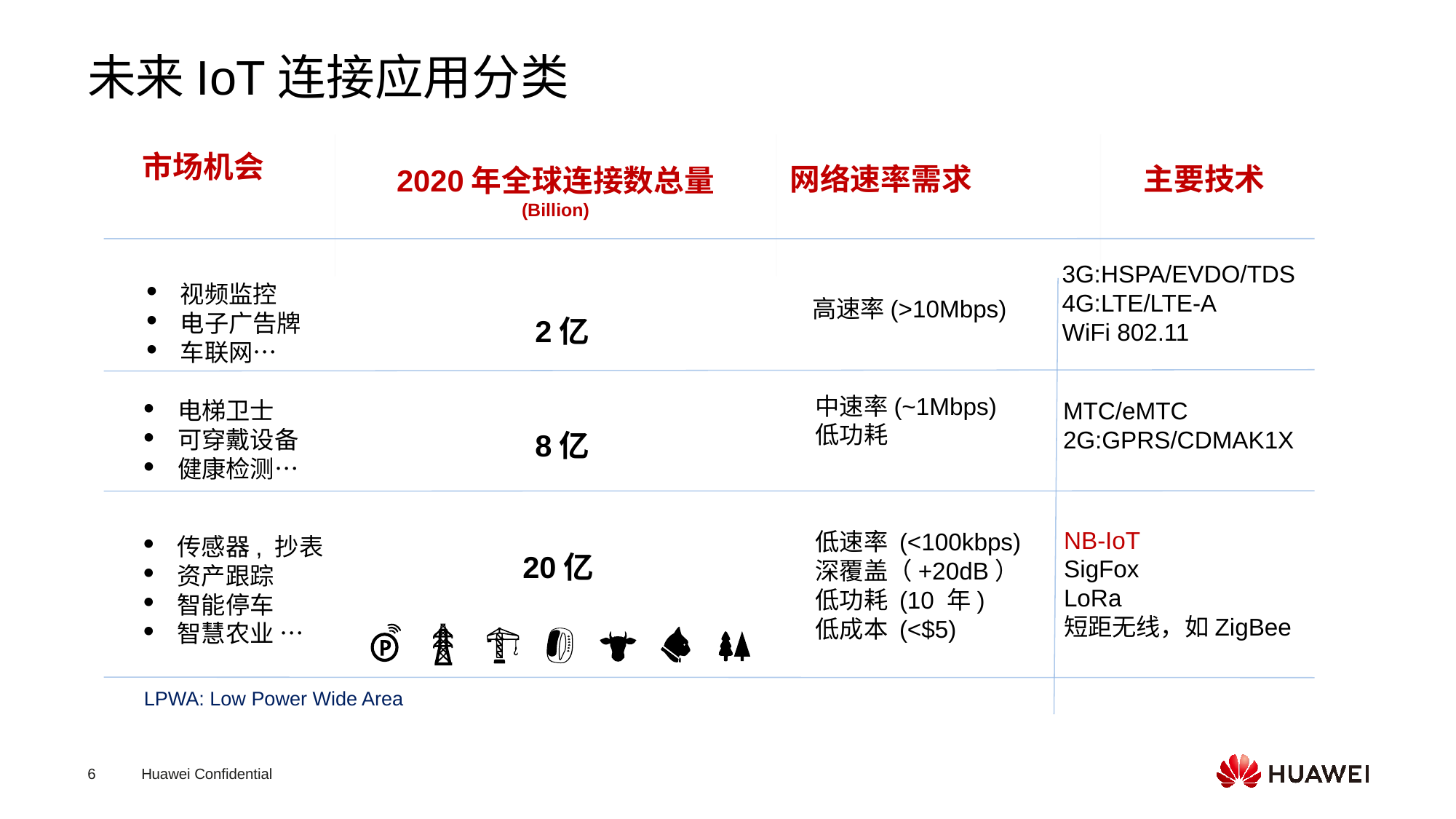

# 未来IoT连接应用分类
市场机会
网络速率需求
主要技术
2020年全球连接数总量
(Billion)

3G:HSPA/EVDO/TDS
4G:LTE/LTE-A
WiFi 802.11
视频监控
电子广告牌
车联网…
高速率(>10Mbps)
2亿
中速率(~1Mbps)
低功耗
电梯卫士
可穿戴设备
健康检测…

MTC/eMTC
2G:GPRS/CDMAK1X
8亿
NB-IoT
SigFox
LoRa
短距无线，如ZigBee
低速率 (<100kbps)
深覆盖（+20dB）
低功耗 (10 年)
低成本 (<$5)
传感器, 抄表
资产跟踪
智能停车
智慧农业 …
20亿

LPWA: Low Power Wide Area